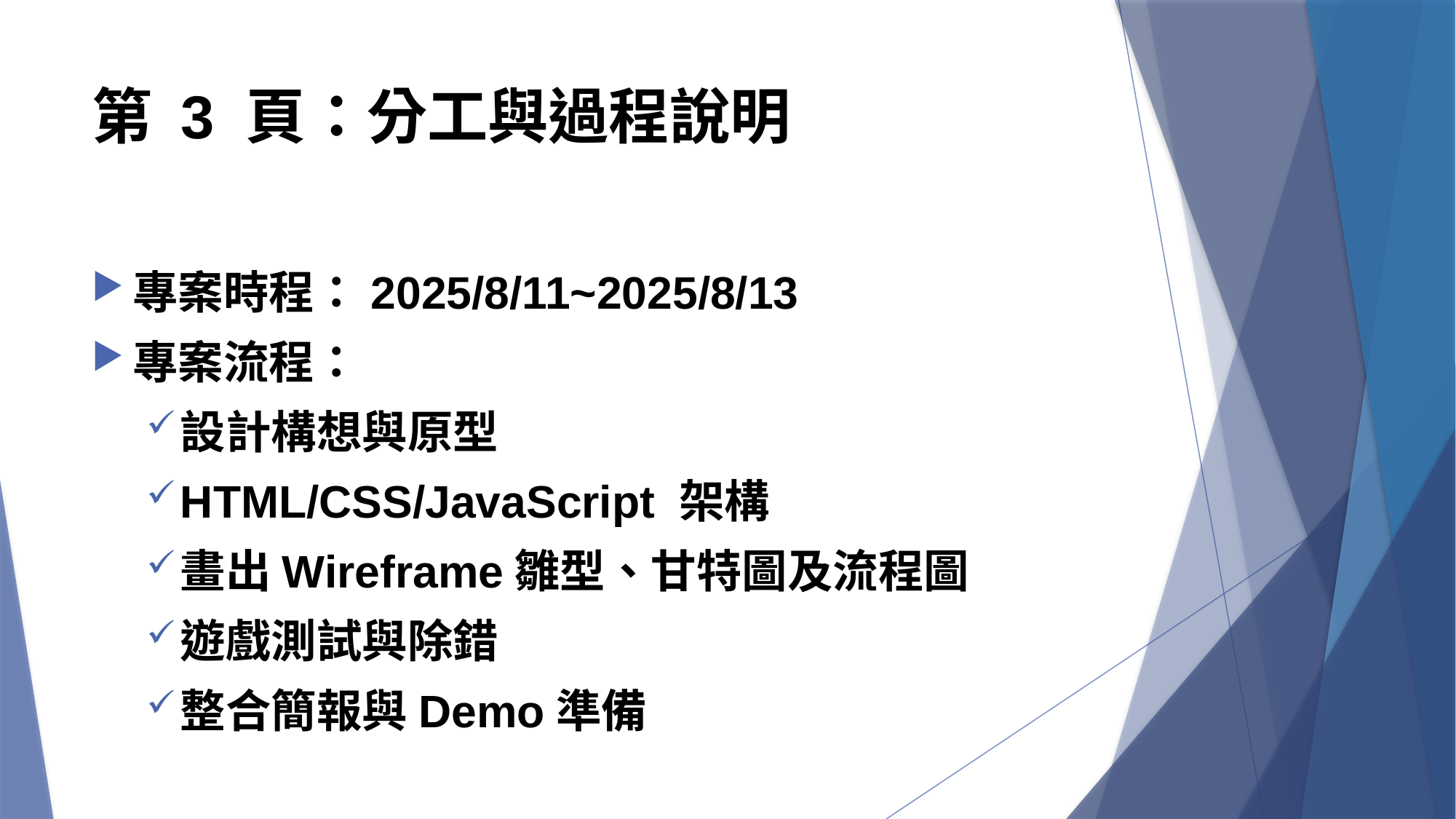

# 第 3 頁：分工與過程說明
專案時程：2025/8/11~2025/8/13
專案流程：
設計構想與原型
HTML/CSS/JavaScript 架構
畫出Wireframe雛型、甘特圖及流程圖
遊戲測試與除錯
整合簡報與Demo準備